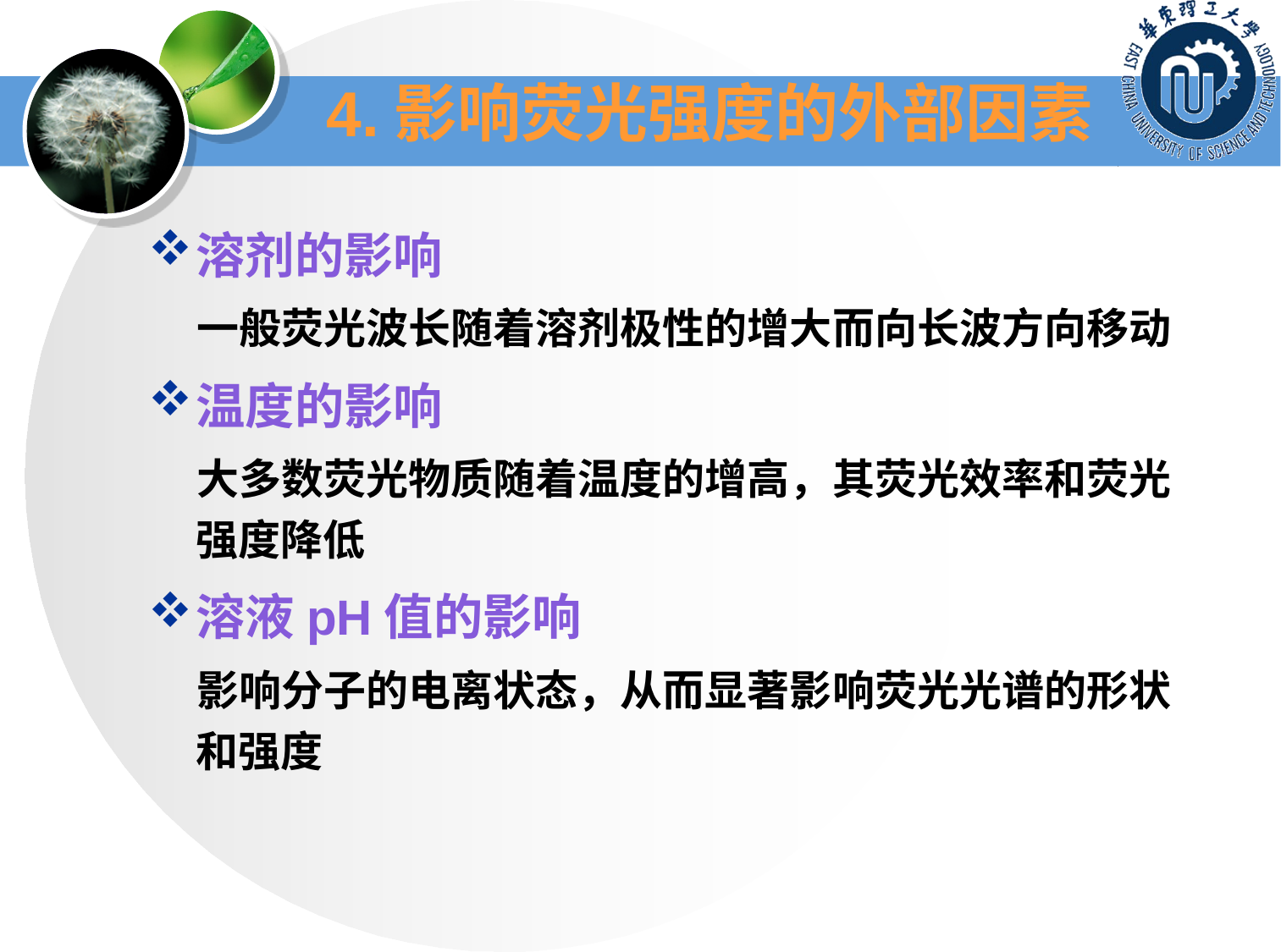

# 4.影响荧光强度的外部因素
溶剂的影响
    一般荧光波长随着溶剂极性的增大而向长波方向移动
温度的影响
    大多数荧光物质随着温度的增高，其荧光效率和荧光强度降低
溶液pH值的影响
    影响分子的电离状态，从而显著影响荧光光谱的形状和强度